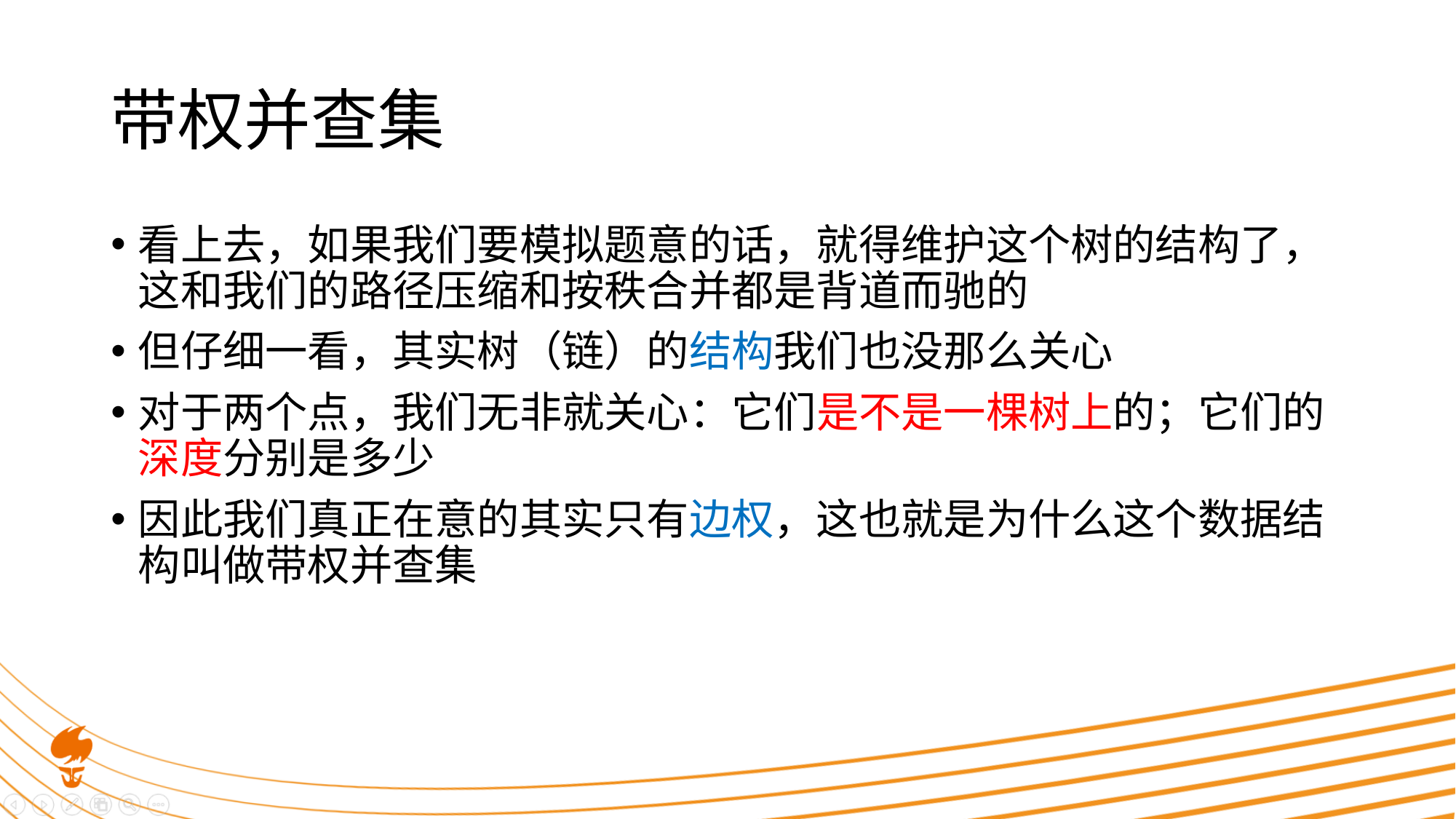

# 带权并查集
看上去，如果我们要模拟题意的话，就得维护这个树的结构了，这和我们的路径压缩和按秩合并都是背道而驰的
但仔细一看，其实树（链）的结构我们也没那么关心
对于两个点，我们无非就关心：它们是不是一棵树上的；它们的深度分别是多少
因此我们真正在意的其实只有边权，这也就是为什么这个数据结构叫做带权并查集